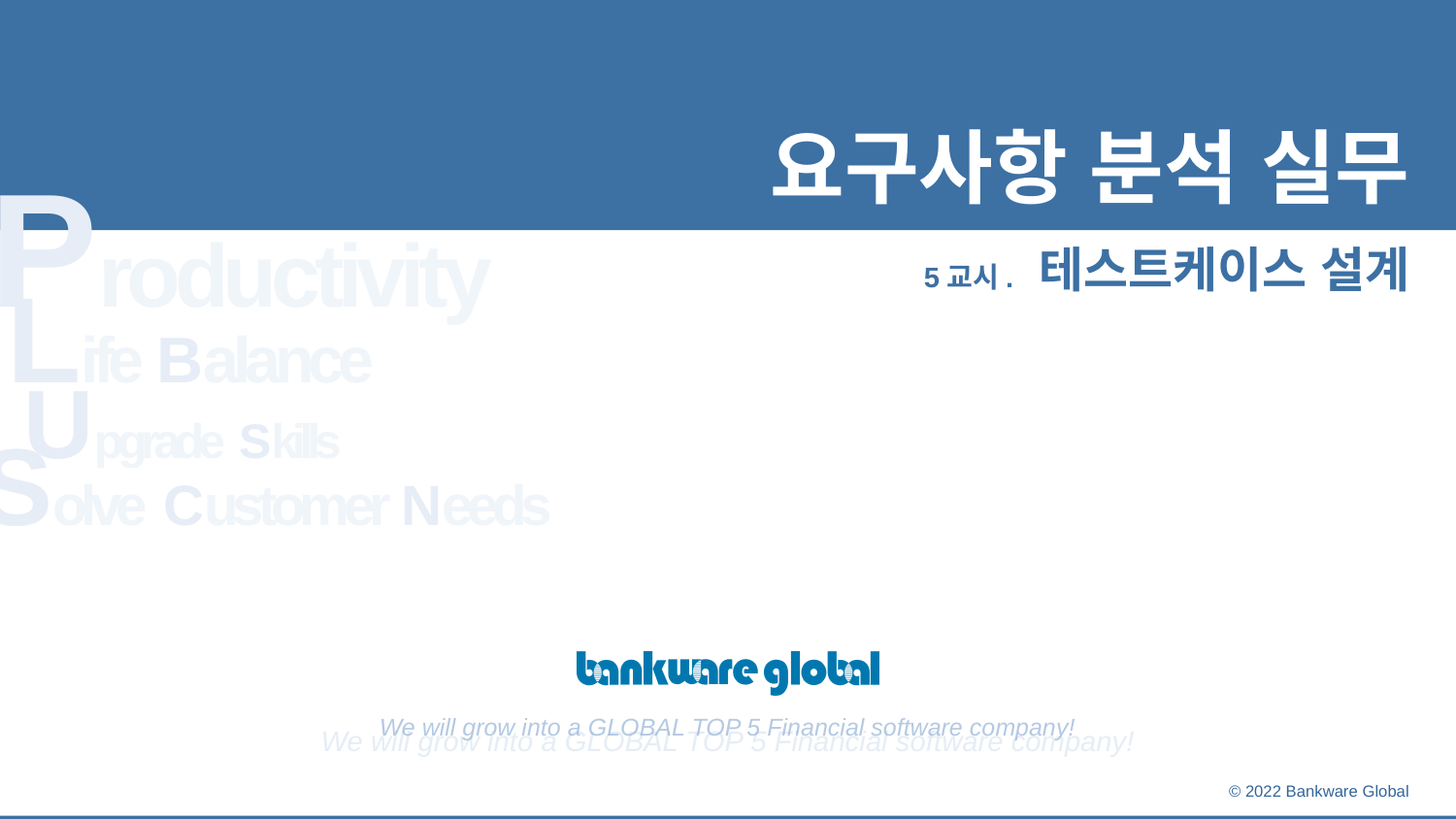

# 요구사항 분석 실무
5교시. 테스트케이스 설계